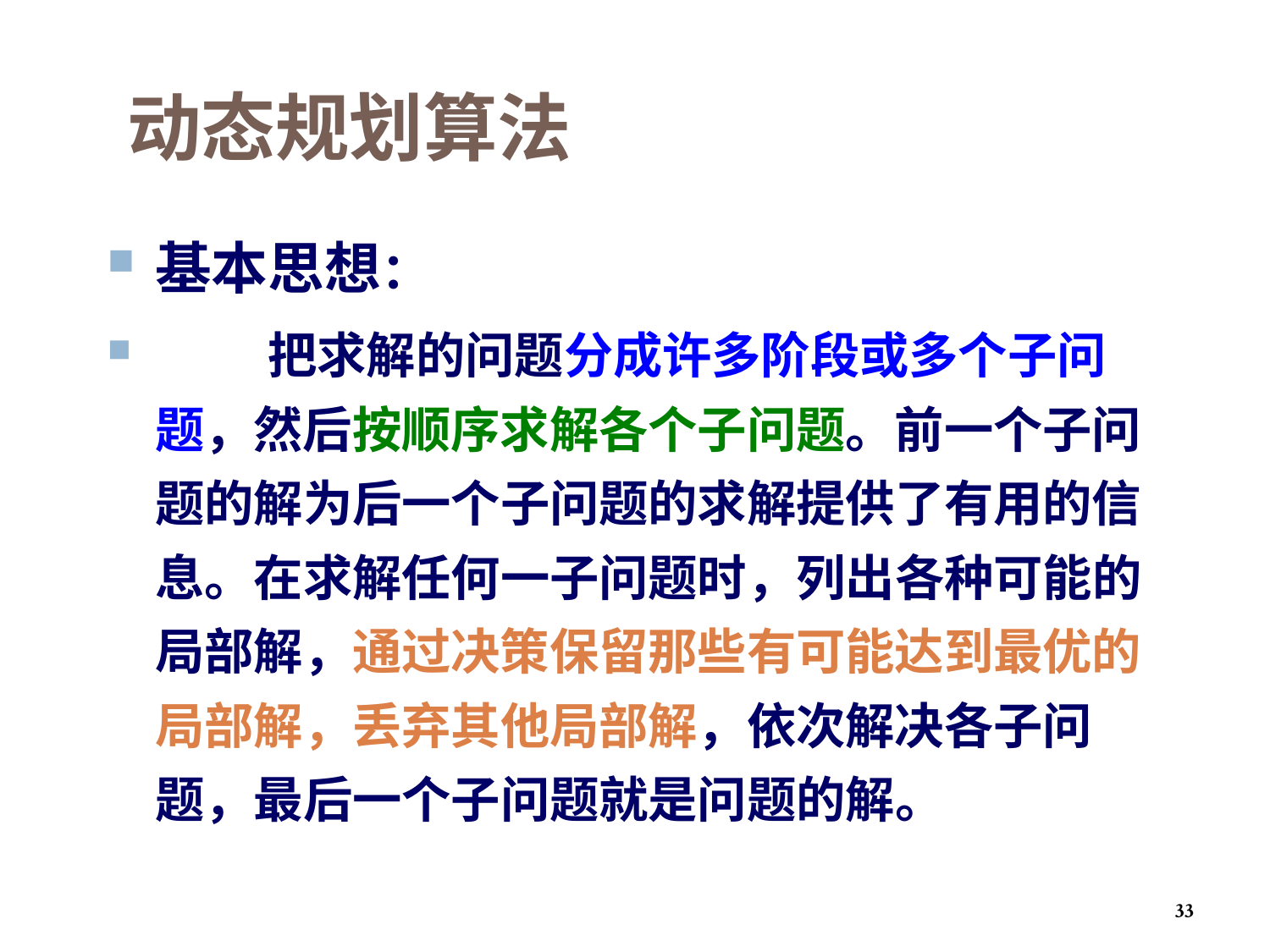

动态规划算法
基本思想：
         把求解的问题分成许多阶段或多个子问题，然后按顺序求解各个子问题。前一个子问题的解为后一个子问题的求解提供了有用的信息。在求解任何一子问题时，列出各种可能的局部解，通过决策保留那些有可能达到最优的局部解，丢弃其他局部解，依次解决各子问题，最后一个子问题就是问题的解。
33